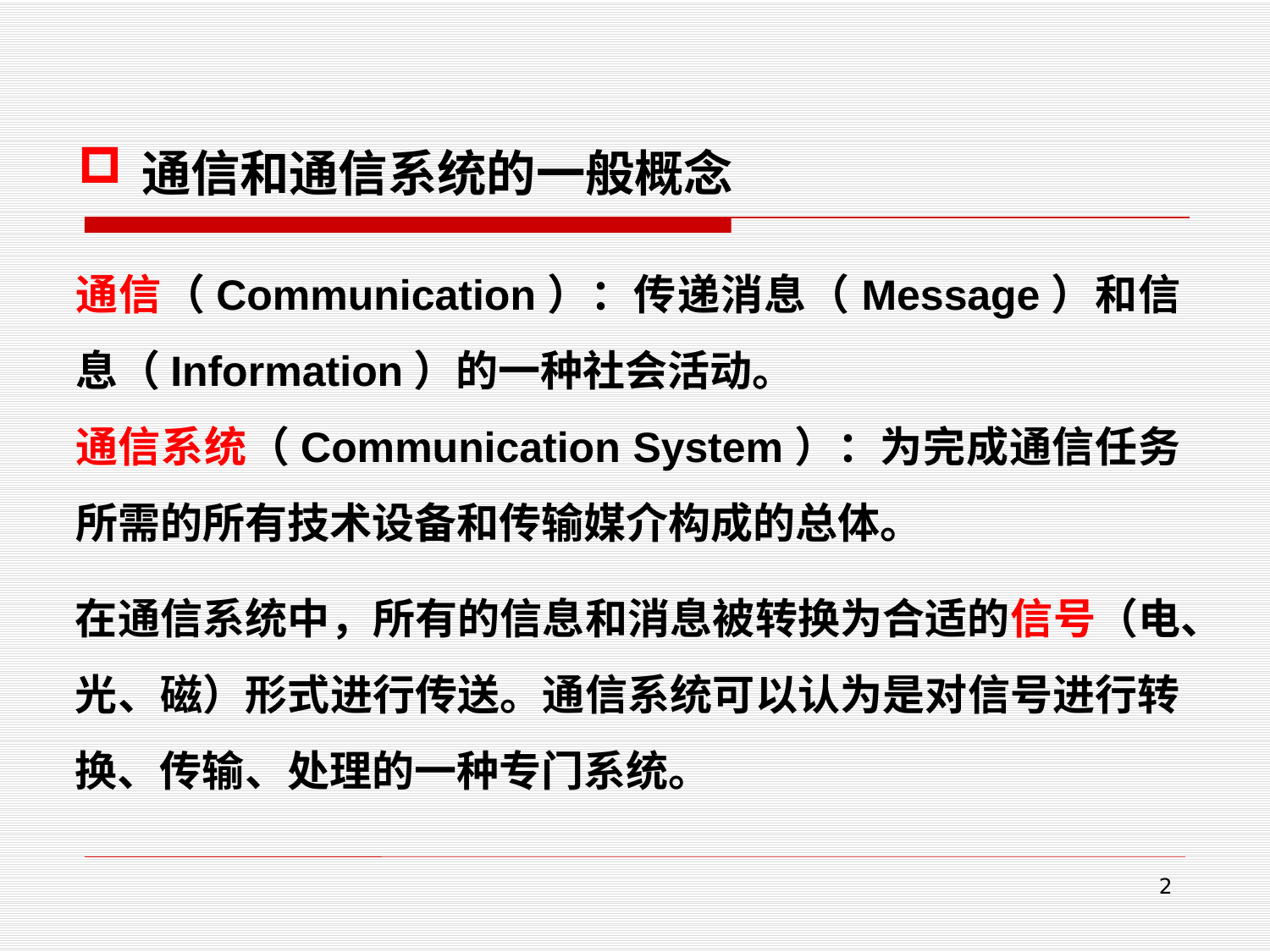

通信和通信系统的一般概念
通信（Communication）：传递消息（Message）和信息（Information）的一种社会活动。
通信系统（Communication System）：为完成通信任务所需的所有技术设备和传输媒介构成的总体。
在通信系统中，所有的信息和消息被转换为合适的信号（电、光、磁）形式进行传送。通信系统可以认为是对信号进行转换、传输、处理的一种专门系统。
2